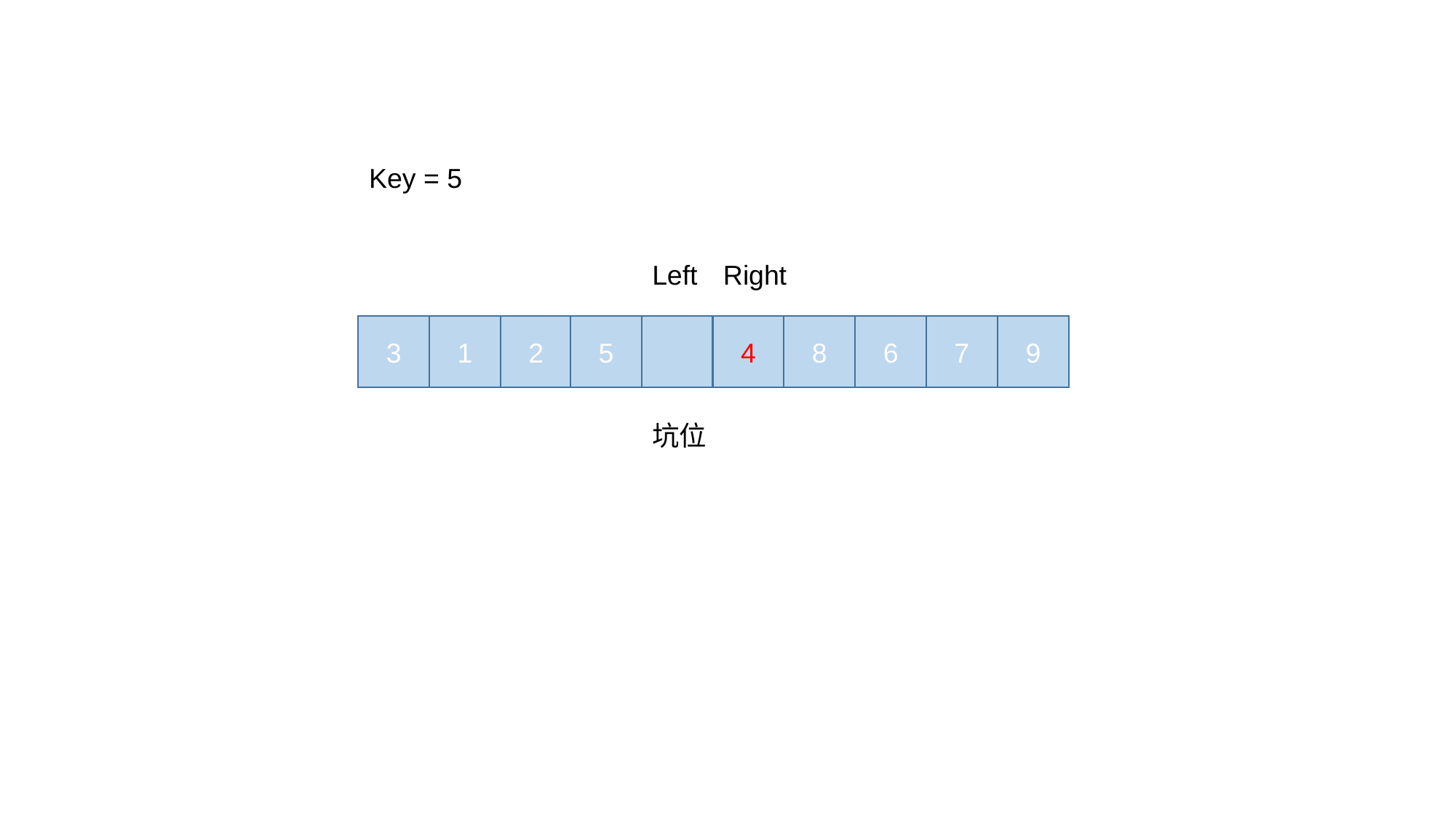

Key = 5

Left

Right

3
1
2
5

4
8
6
7
9
坑位